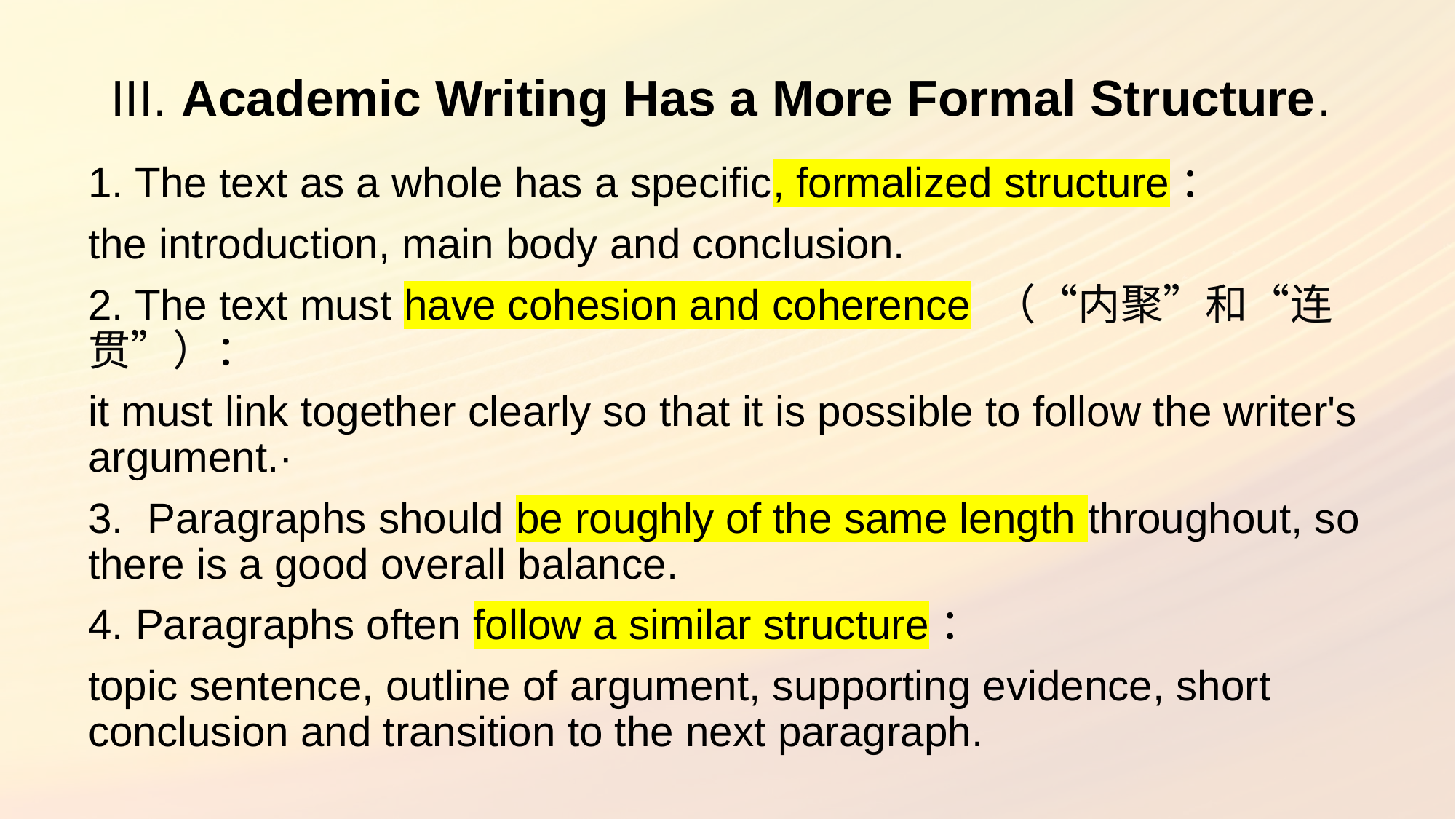

# III. Academic Writing Has a More Formal Structure.
1. The text as a whole has a specific, formalized structure：
the introduction, main body and conclusion.
2. The text must have cohesion and coherence （“内聚”和“连贯”）：
it must link together clearly so that it is possible to follow the writer's argument.·
3.  Paragraphs should be roughly of the same length throughout, so there is a good overall balance.
4. Paragraphs often follow a similar structure：
topic sentence, outline of argument, supporting evidence, short conclusion and transition to the next paragraph.